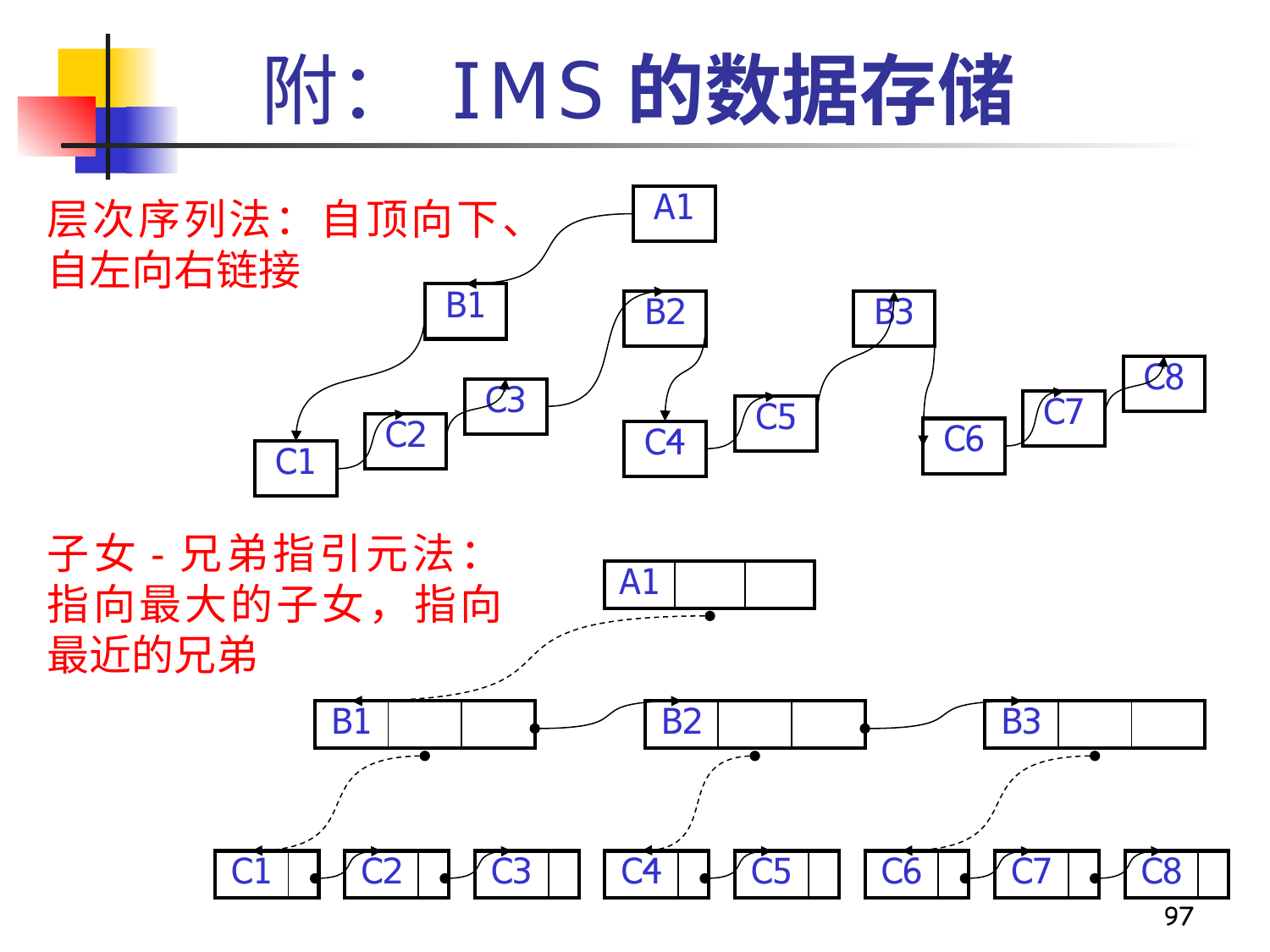

# 附： IMS的数据存储
层次序列法：自顶向下、自左向右链接
| A1 |
| --- |
| B1 |
| --- |
| B2 |
| --- |
| B3 |
| --- |
| C8 |
| --- |
| C3 |
| --- |
| C7 |
| --- |
| C5 |
| --- |
| C2 |
| --- |
| C6 |
| --- |
| C4 |
| --- |
| C1 |
| --- |
子女-兄弟指引元法：指向最大的子女，指向最近的兄弟
| A1 |  |  |
| --- | --- | --- |
| B1 |  |  |
| --- | --- | --- |
| B2 |  |  |
| --- | --- | --- |
| B3 |  |  |
| --- | --- | --- |
| C1 |  |
| --- | --- |
| C2 |  |
| --- | --- |
| C3 |  |
| --- | --- |
| C4 |  |
| --- | --- |
| C5 |  |
| --- | --- |
| C6 |  |
| --- | --- |
| C7 |  |
| --- | --- |
| C8 |  |
| --- | --- |
97